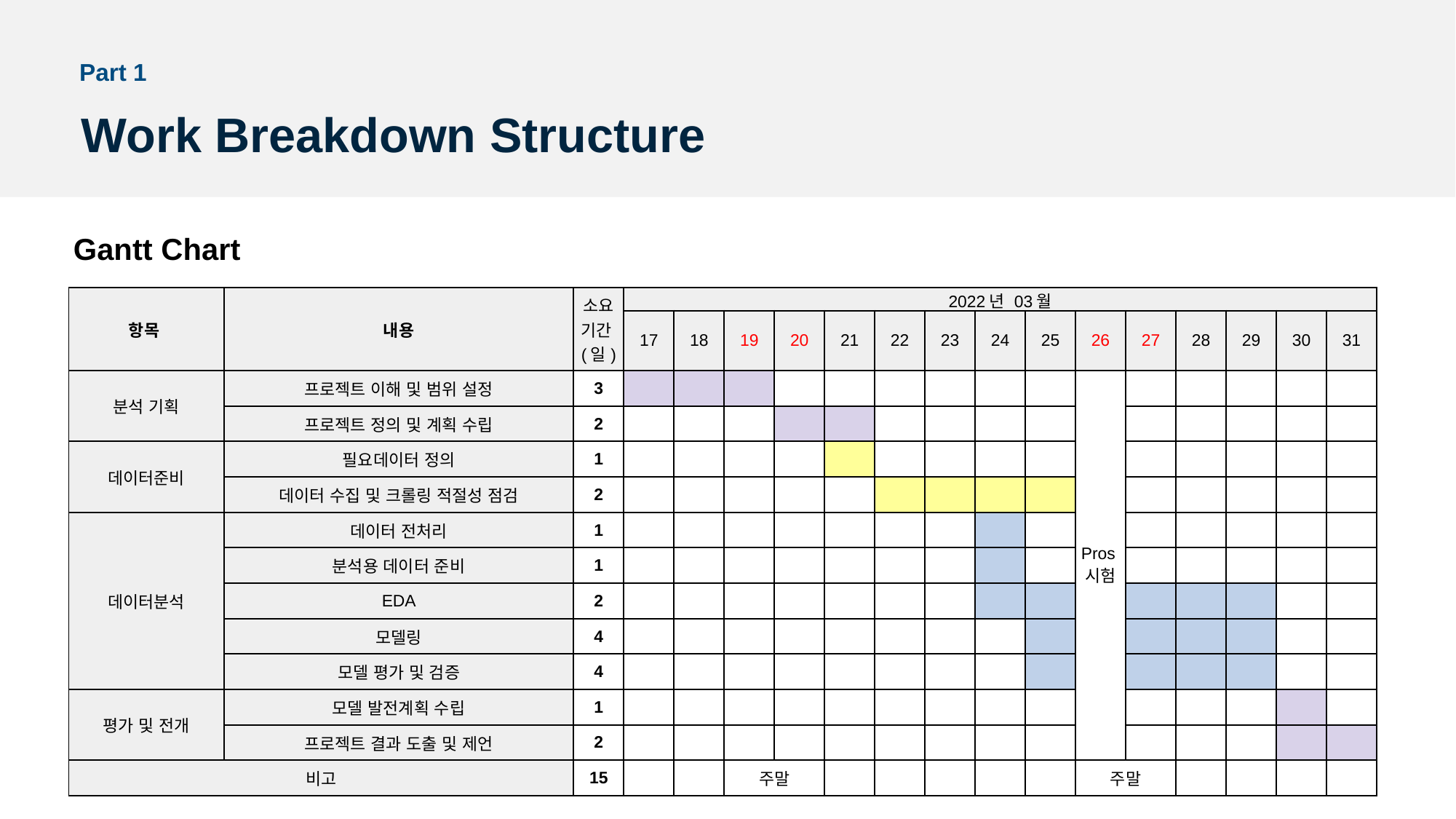

Part 1
Work Breakdown Structure
Gantt Chart
| 항목 | 내용 | 소요 기간(일) | 2022년 03월 |  |  |  |  |  |  |  |  |  |  |  |  |  |  |
| --- | --- | --- | --- | --- | --- | --- | --- | --- | --- | --- | --- | --- | --- | --- | --- | --- | --- |
|  |  |  | 17 | 18 | 19 | 20 | 21 | 22 | 23 | 24 | 25 | 26 | 27 | 28 | 29 | 30 | 31 |
| 분석 기획 | 프로젝트 이해 및 범위 설정 | 3 |  |  |  |  |  |  |  |  |  | Pros 시험 |  |  |  |  |  |
|  | 프로젝트 정의 및 계획 수립 | 2 |  |  |  |  |  |  |  |  |  |  |  |  |  |  |  |
| 데이터준비 | 필요데이터 정의 | 1 |  |  |  |  |  |  |  |  |  |  |  |  |  |  |  |
|  | 데이터 수집 및 크롤링 적절성 점검 | 2 |  |  |  |  |  |  |  |  |  |  |  |  |  |  |  |
| 데이터분석 | 데이터 전처리 | 1 |  |  |  |  |  |  |  |  |  |  |  |  |  |  |  |
|  | 분석용 데이터 준비 | 1 |  |  |  |  |  |  |  |  |  |  |  |  |  |  |  |
|  | EDA | 2 |  |  |  |  |  |  |  |  |  |  |  |  |  |  |  |
|  | 모델링 | 4 |  |  |  |  |  |  |  |  |  |  |  |  |  |  |  |
|  | 모델 평가 및 검증 | 4 |  |  |  |  |  |  |  |  |  |  |  |  |  |  |  |
| 평가 및 전개 | 모델 발전계획 수립 | 1 |  |  |  |  |  |  |  |  |  |  |  |  |  |  |  |
|  | 프로젝트 결과 도출 및 제언 | 2 |  |  |  |  |  |  |  |  |  |  |  |  |  |  |  |
| 비고 |  | 15 |  |  | 주말 |  |  |  |  |  |  | 주말 |  |  |  |  |  |